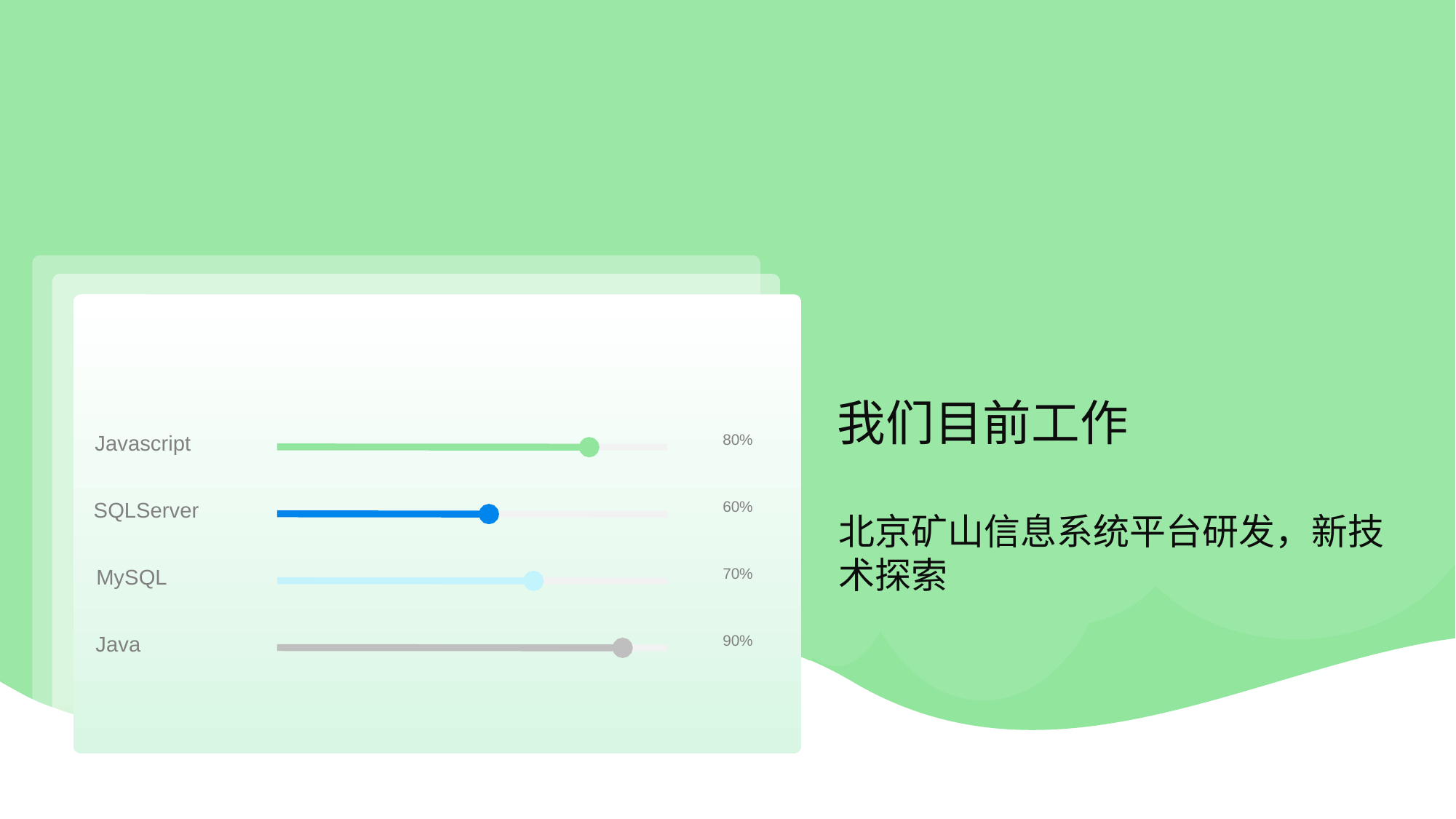

我们目前工作
Javascript
80%
SQLServer
60%
MySQL
70%
Java
90%
北京矿山信息系统平台研发，新技术探索